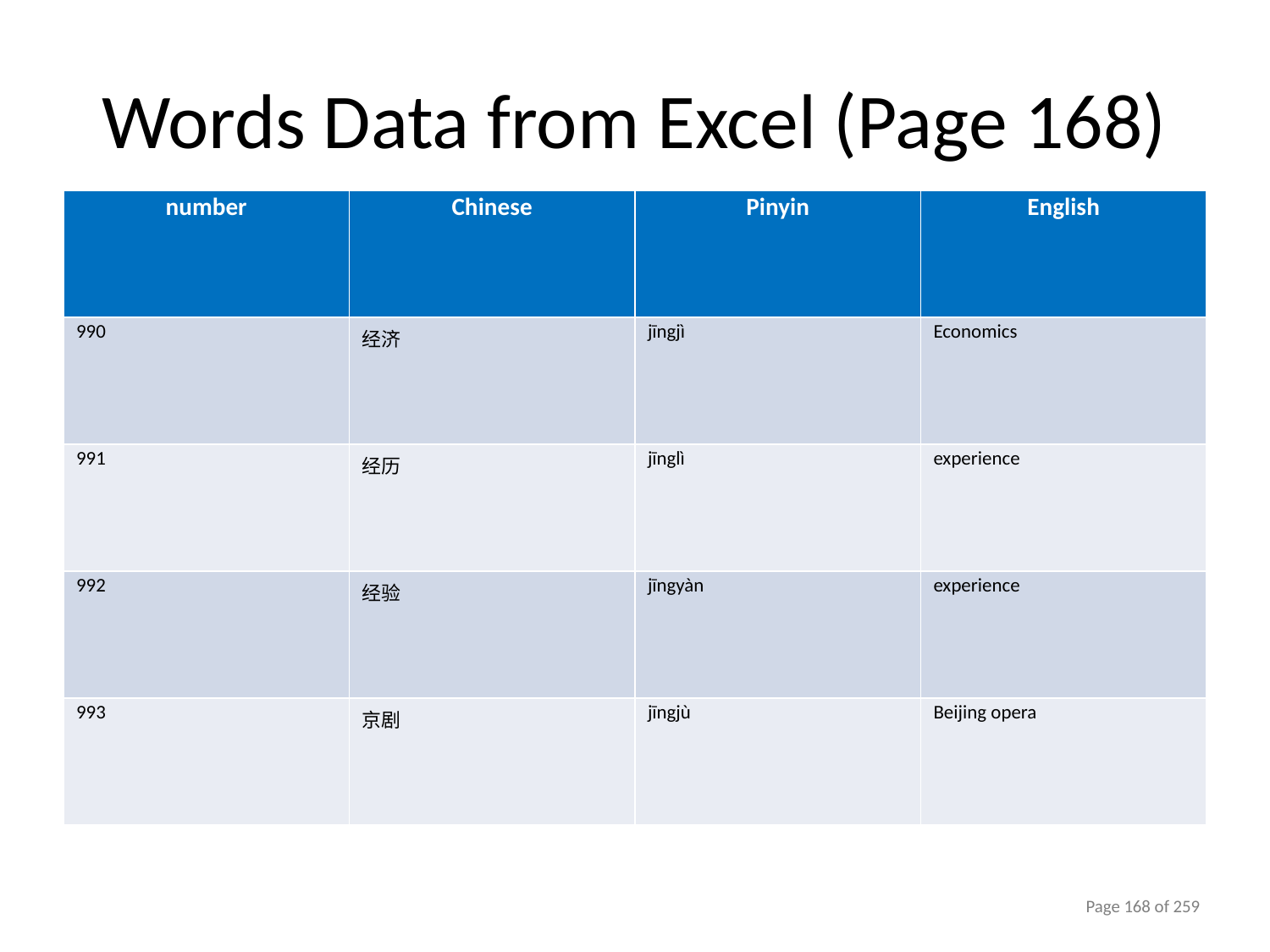

# Words Data from Excel (Page 168)
| number | Chinese | Pinyin | English |
| --- | --- | --- | --- |
| 990 | 经济 | jīngjì | Economics |
| 991 | 经历 | jīnglì | experience |
| 992 | 经验 | jīngyàn | experience |
| 993 | 京剧 | jīngjù | Beijing opera |

Page 168 of 259